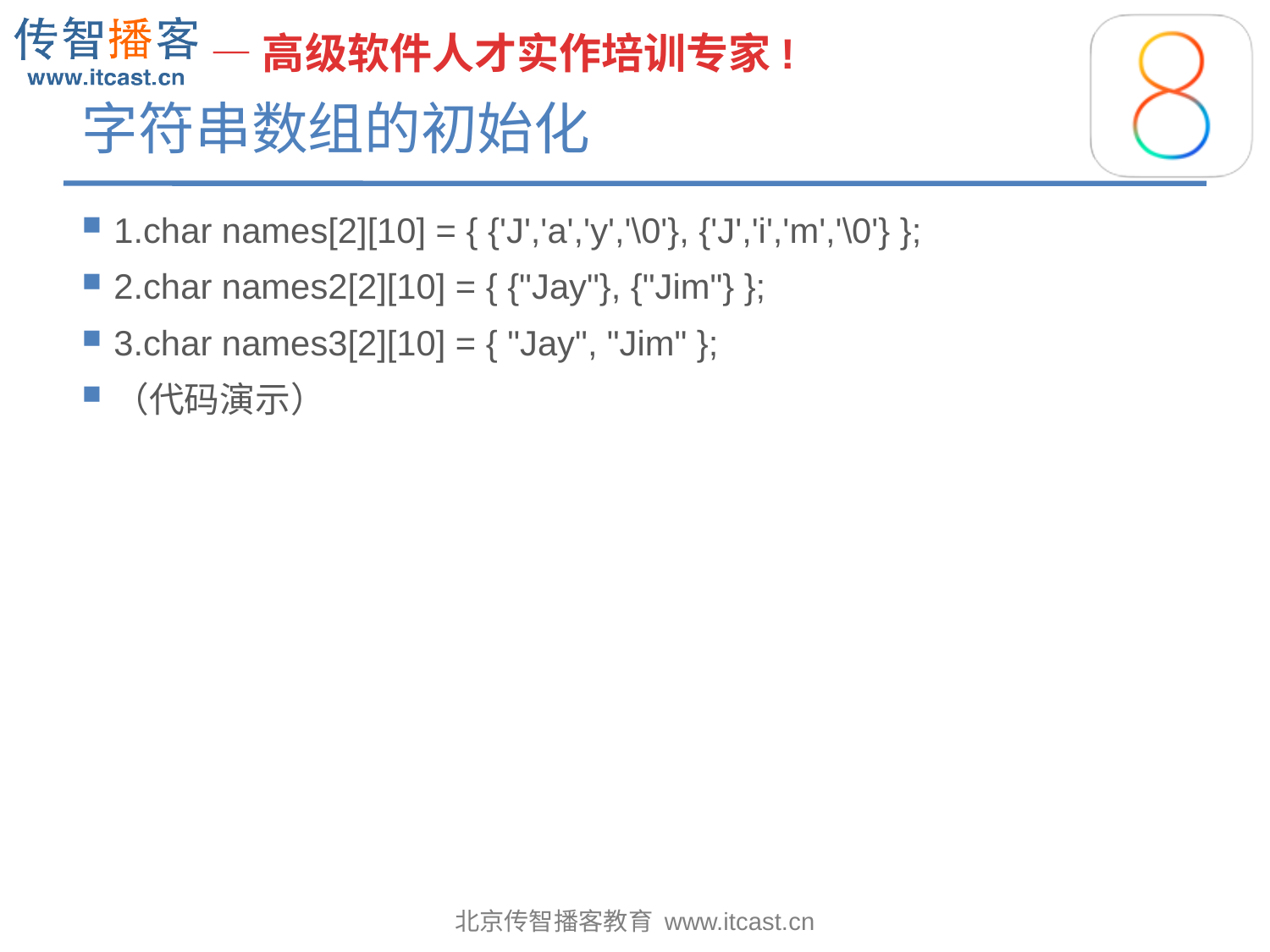

# 字符串数组的初始化
1.char names[2][10] = { {'J','a','y','\0'}, {'J','i','m','\0'} };
2.char names2[2][10] = { {"Jay"}, {"Jim"} };
3.char names3[2][10] = { "Jay", "Jim" };
（代码演示）